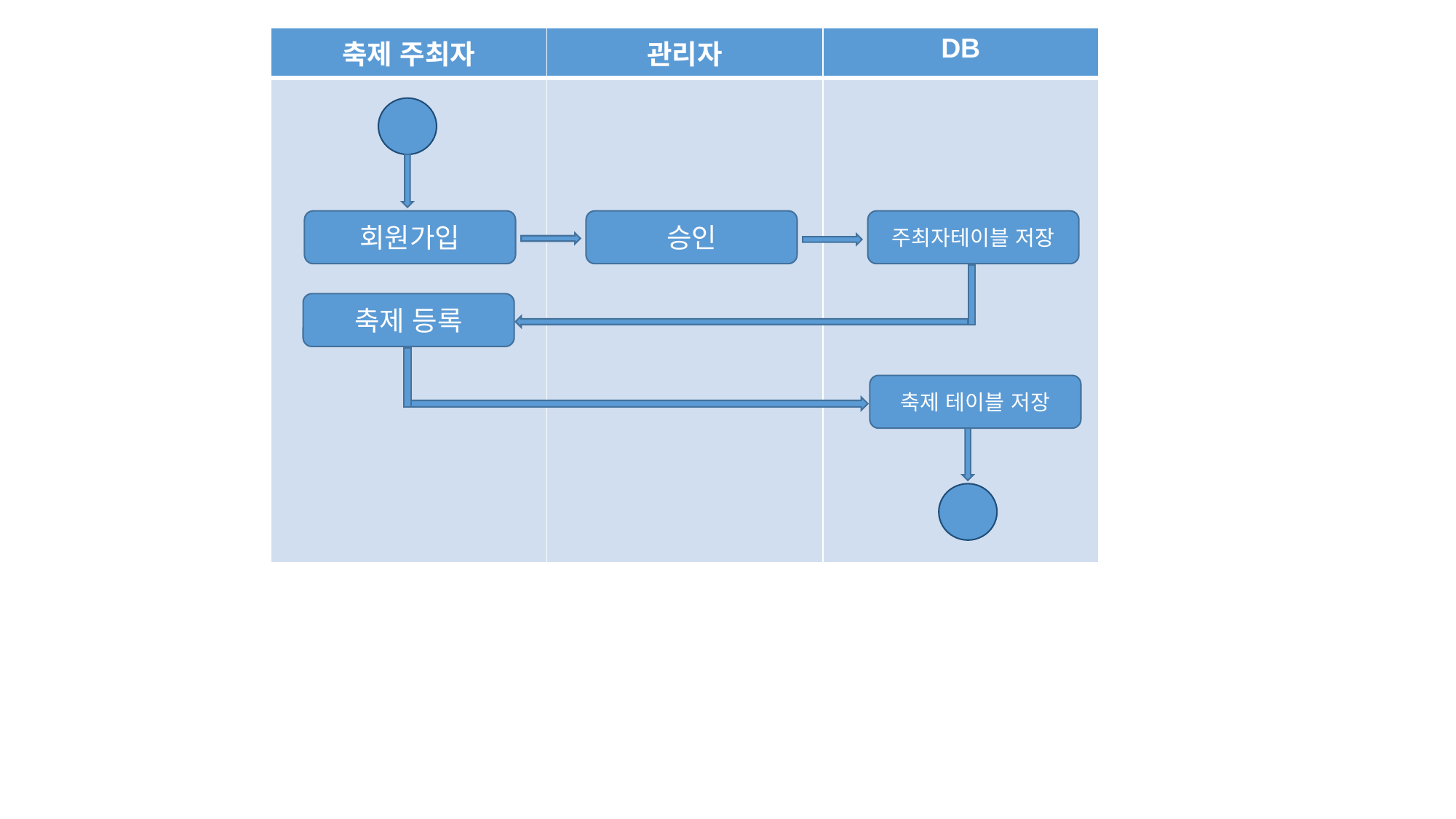

| 축제 주최자 | 관리자 | DB |
| --- | --- | --- |
|  |  |  |

회원가입
승인
주최자테이블 저장

축제 등록

축제 테이블 저장